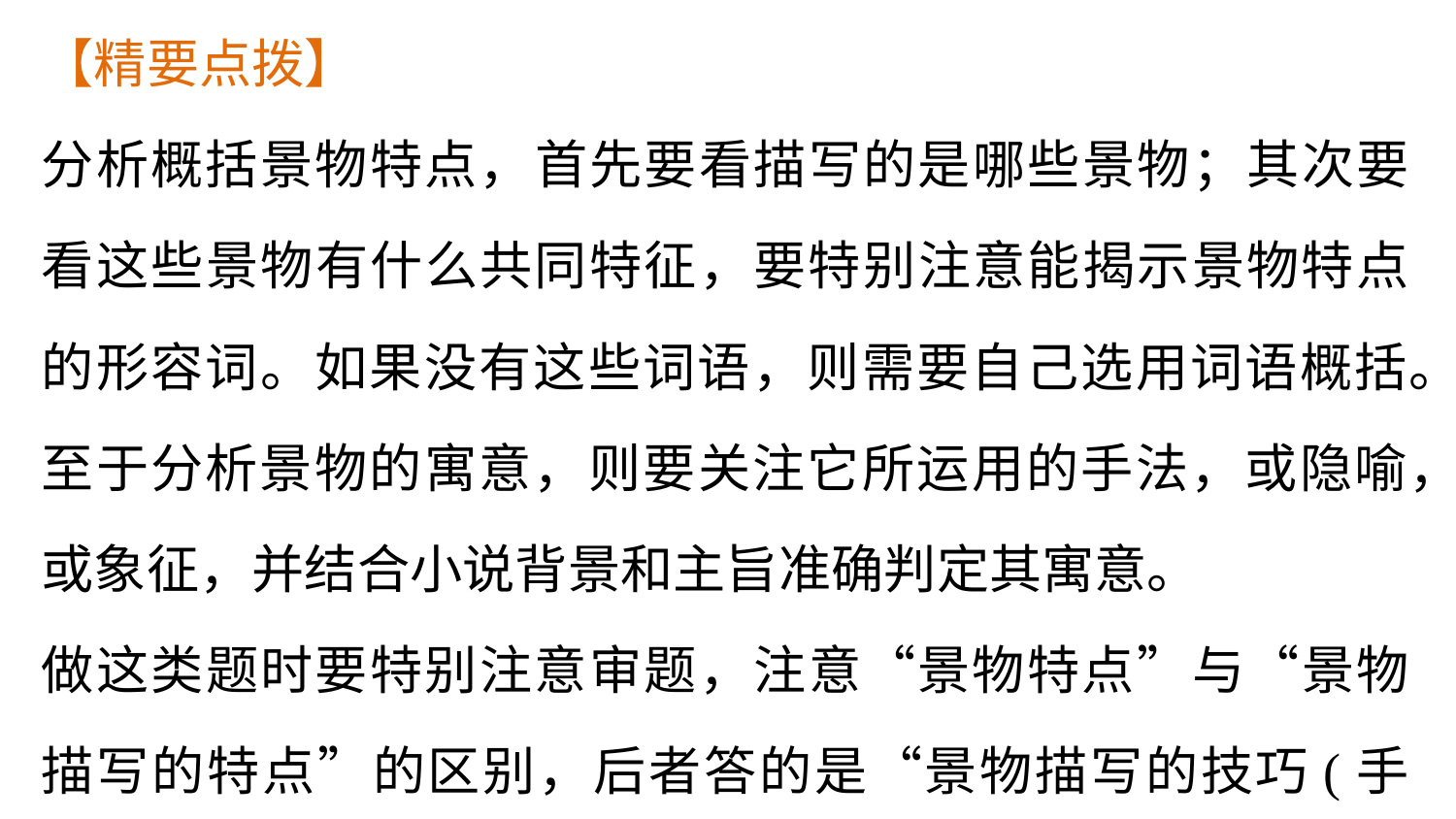

【精要点拨】
分析概括景物特点，首先要看描写的是哪些景物；其次要看这些景物有什么共同特征，要特别注意能揭示景物特点的形容词。如果没有这些词语，则需要自己选用词语概括。
至于分析景物的寓意，则要关注它所运用的手法，或隐喻，或象征，并结合小说背景和主旨准确判定其寓意。
做这类题时要特别注意审题，注意“景物特点”与“景物描写的特点”的区别，后者答的是“景物描写的技巧(手法)”。